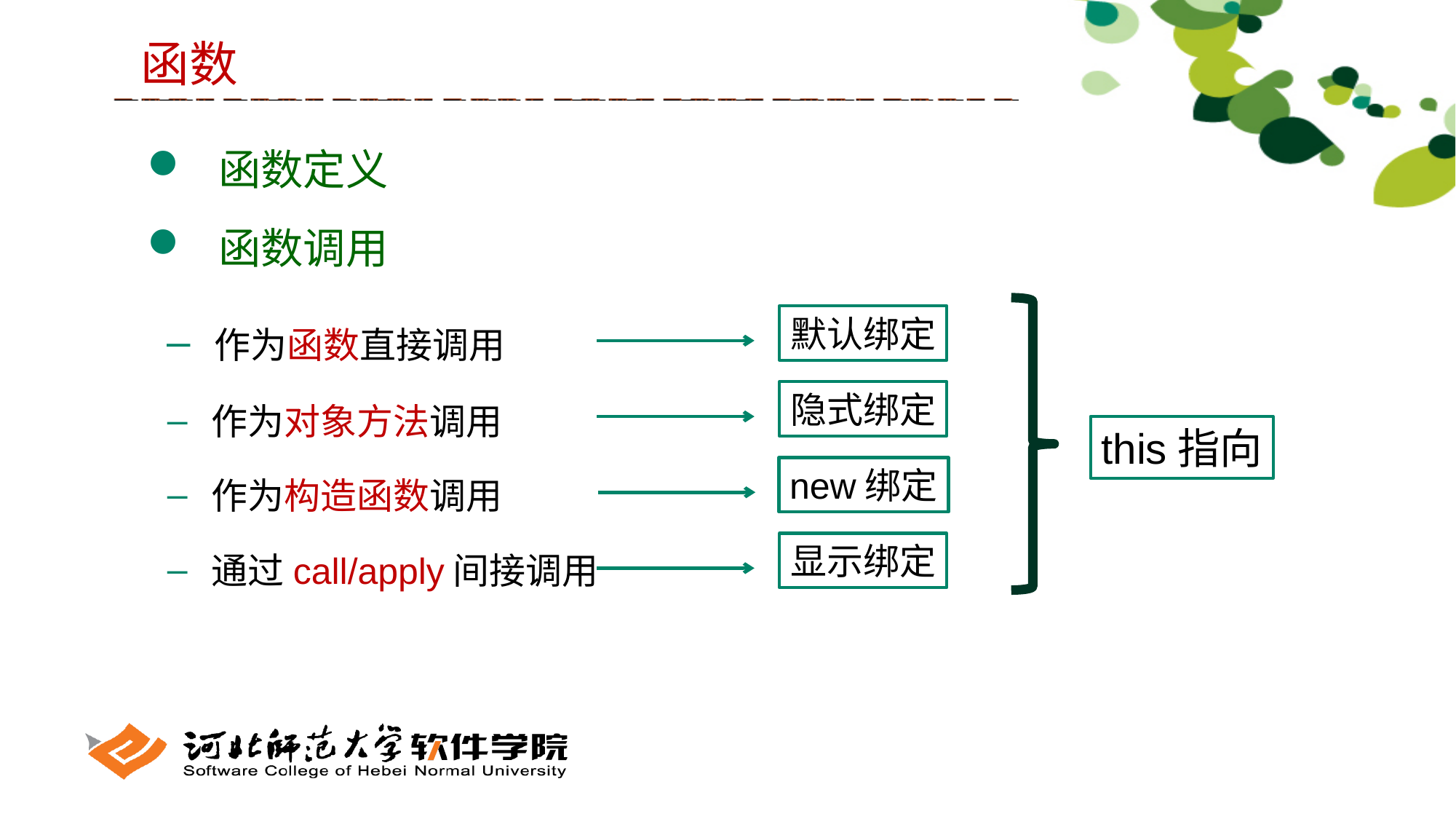

函数

  函数定义
  函数调用
 作为函数直接调用
 作为对象方法调用
 作为构造函数调用
 通过call/apply间接调用

默认绑定
隐式绑定
this指向
new绑定
显示绑定